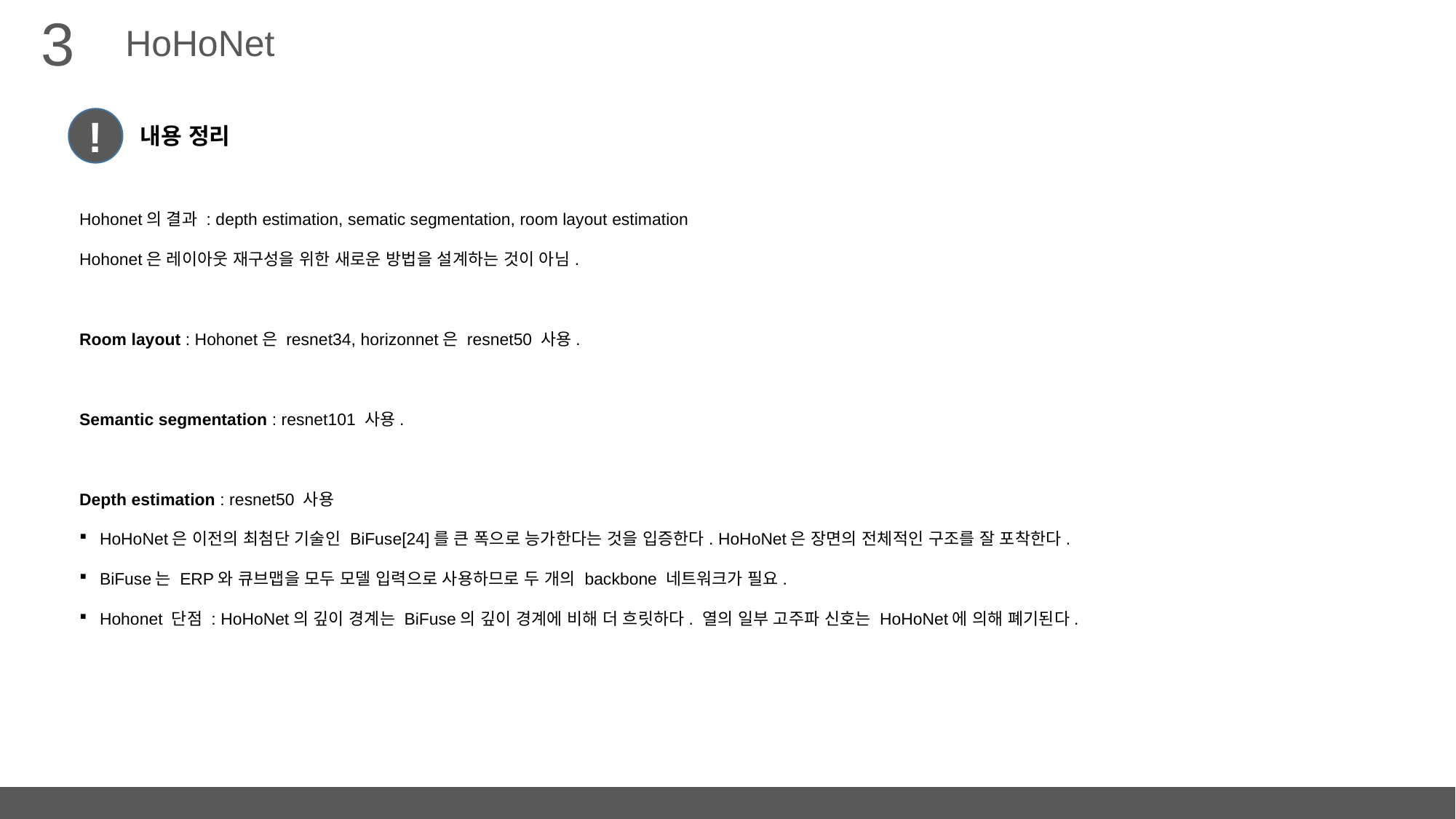

3
HoHoNet
!
내용 정리
Hohonet의 결과 : depth estimation, sematic segmentation, room layout estimation
Hohonet은 레이아웃 재구성을 위한 새로운 방법을 설계하는 것이 아님.

Room layout : Hohonet은 resnet34, horizonnet은 resnet50 사용.

Semantic segmentation : resnet101 사용.

Depth estimation : resnet50 사용
HoHoNet은 이전의 최첨단 기술인 BiFuse[24]를 큰 폭으로 능가한다는 것을 입증한다. HoHoNet은 장면의 전체적인 구조를 잘 포착한다.
BiFuse는 ERP와 큐브맵을 모두 모델 입력으로 사용하므로 두 개의 backbone 네트워크가 필요.
Hohonet 단점 : HoHoNet의 깊이 경계는 BiFuse의 깊이 경계에 비해 더 흐릿하다. 열의 일부 고주파 신호는 HoHoNet에 의해 폐기된다.